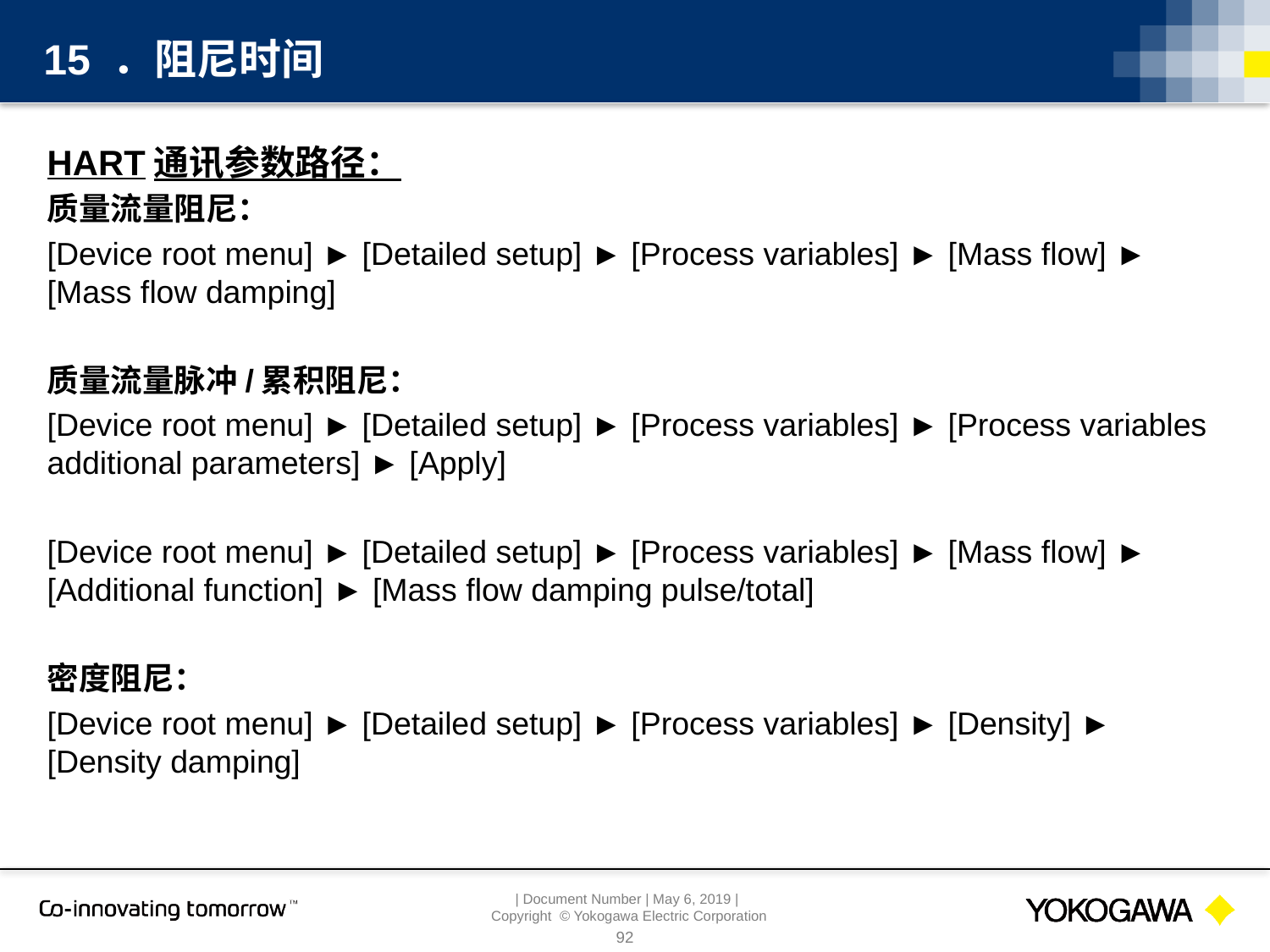

15 ．阻尼时间
HART通讯参数路径：
质量流量阻尼：
[Device root menu] ► [Detailed setup] ► [Process variables] ► [Mass flow] ► [Mass flow damping]

质量流量脉冲/累积阻尼：
[Device root menu] ► [Detailed setup] ► [Process variables] ► [Process variables additional parameters] ► [Apply]

[Device root menu] ► [Detailed setup] ► [Process variables] ► [Mass flow] ► [Additional function] ► [Mass flow damping pulse/total]

密度阻尼：
[Device root menu] ► [Detailed setup] ► [Process variables] ► [Density] ► [Density damping]